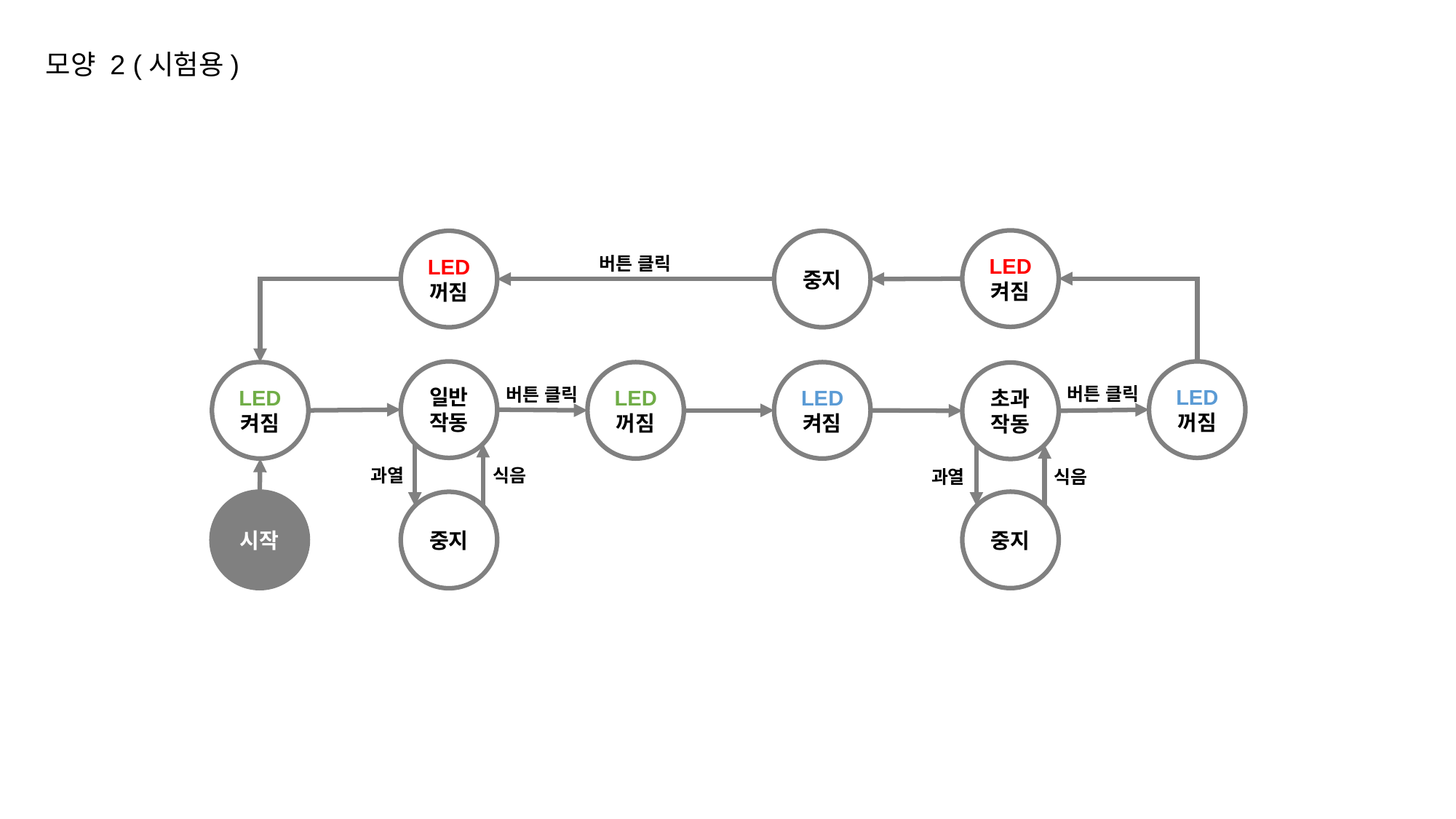

모양 2 (시험용)
LED
켜짐
중지
LED
꺼짐
버튼 클릭
일반
작동
LED
꺼짐
LED
켜짐
LED
꺼짐
LED
켜짐
초과
작동
버튼 클릭
버튼 클릭
식음
과열
식음
과열
시작
중지
중지